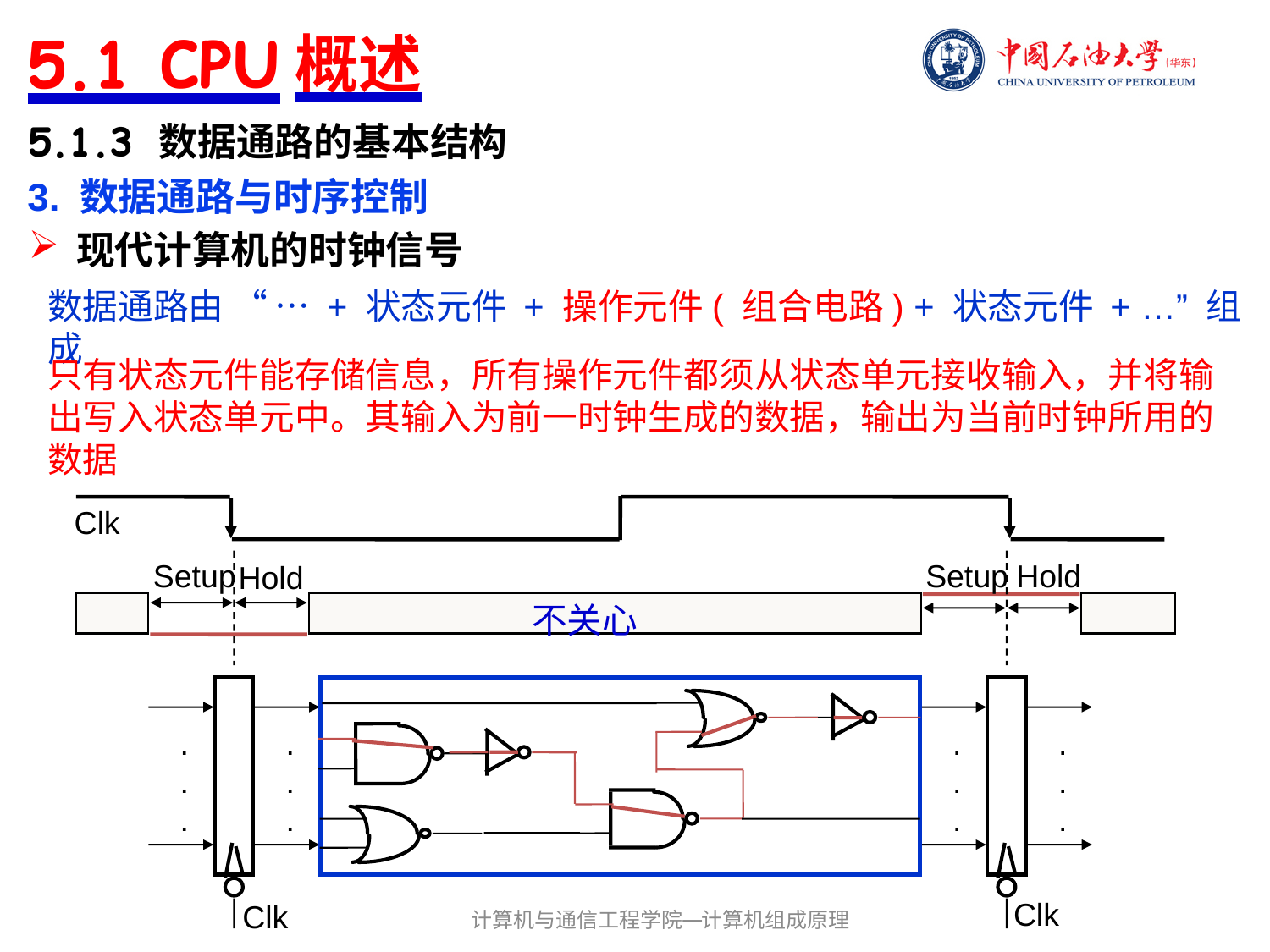

# 5.1 CPU概述
5.1.3 数据通路的基本结构

现代计算机的时钟信号
3. 数据通路与时序控制
数据通路由 “ … + 状态元件 + 操作元件( 组合电路) + 状态元件 + …” 组成
只有状态元件能存储信息，所有操作元件都须从状态单元接收输入，并将输出写入状态单元中。其输入为前一时钟生成的数据，输出为当前时钟所用的数据

Clk
Setup
Setup
Hold

Hold
不关心

.
.
.
.
.
.

.
.
.
.
.
.

Clk
Clk
计算机与通信工程学院—计算机组成原理
26